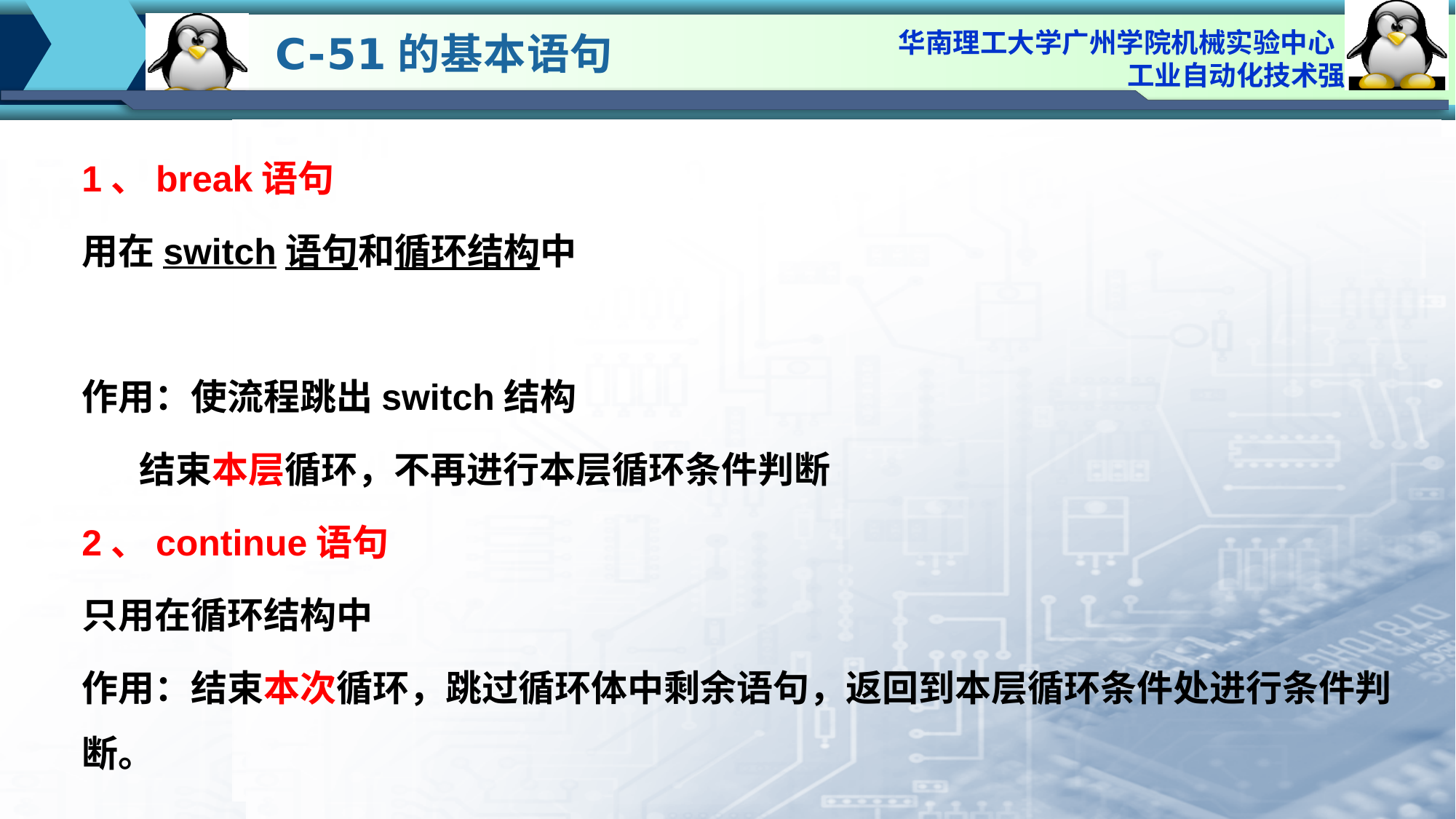

C-51的基本语句
1、break语句
用在switch语句和循环结构中

作用：使流程跳出switch结构
      结束本层循环，不再进行本层循环条件判断
2、continue语句
只用在循环结构中
作用：结束本次循环，跳过循环体中剩余语句，返回到本层循环条件处进行条件判断。